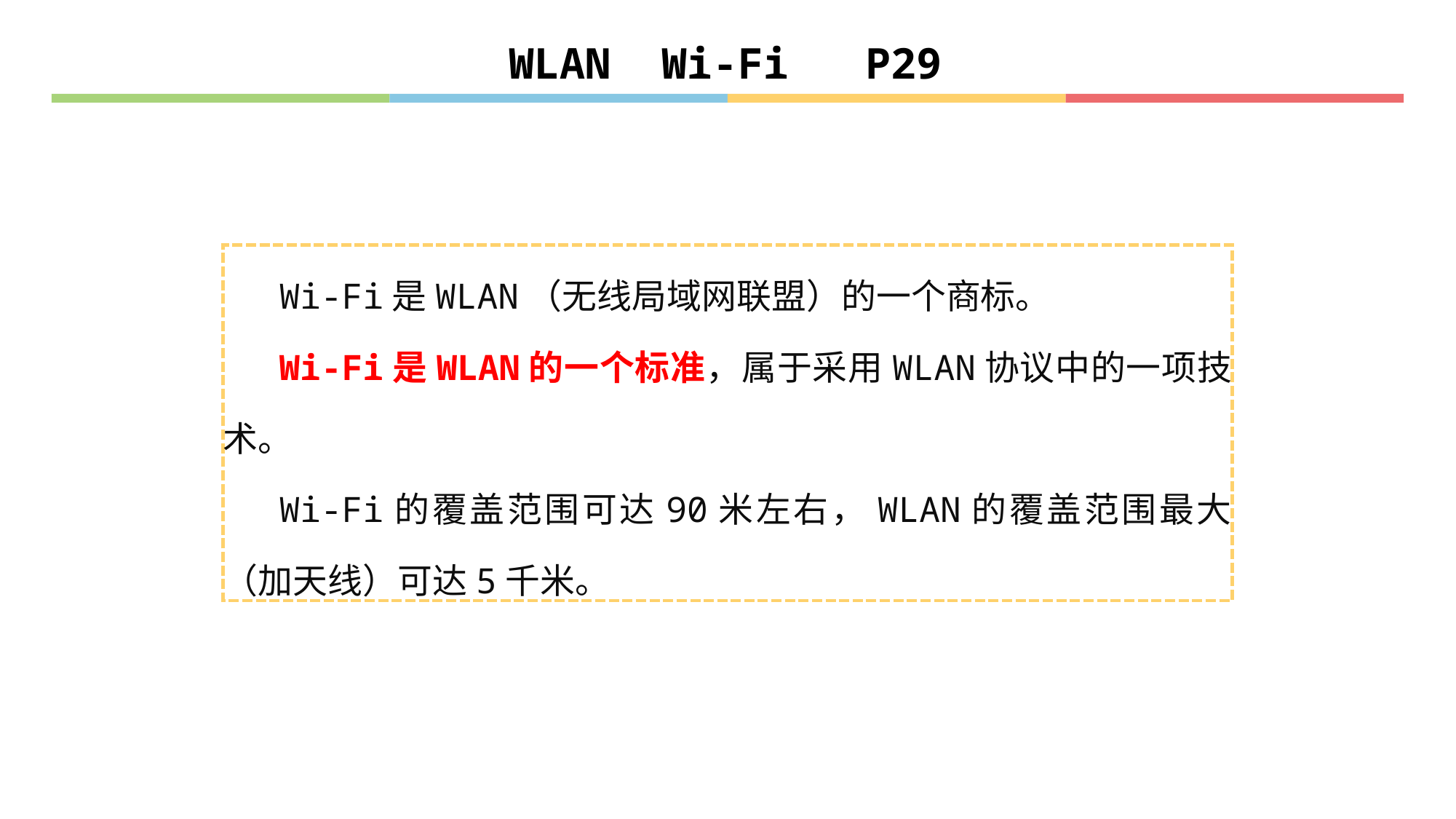

WLAN  Wi-Fi   P29
Wi-Fi是WLAN（无线局域网联盟）的一个商标。
Wi-Fi是WLAN的一个标准，属于采用WLAN协议中的一项技术。
Wi-Fi的覆盖范围可达90米左右，WLAN的覆盖范围最大（加天线）可达5千米。